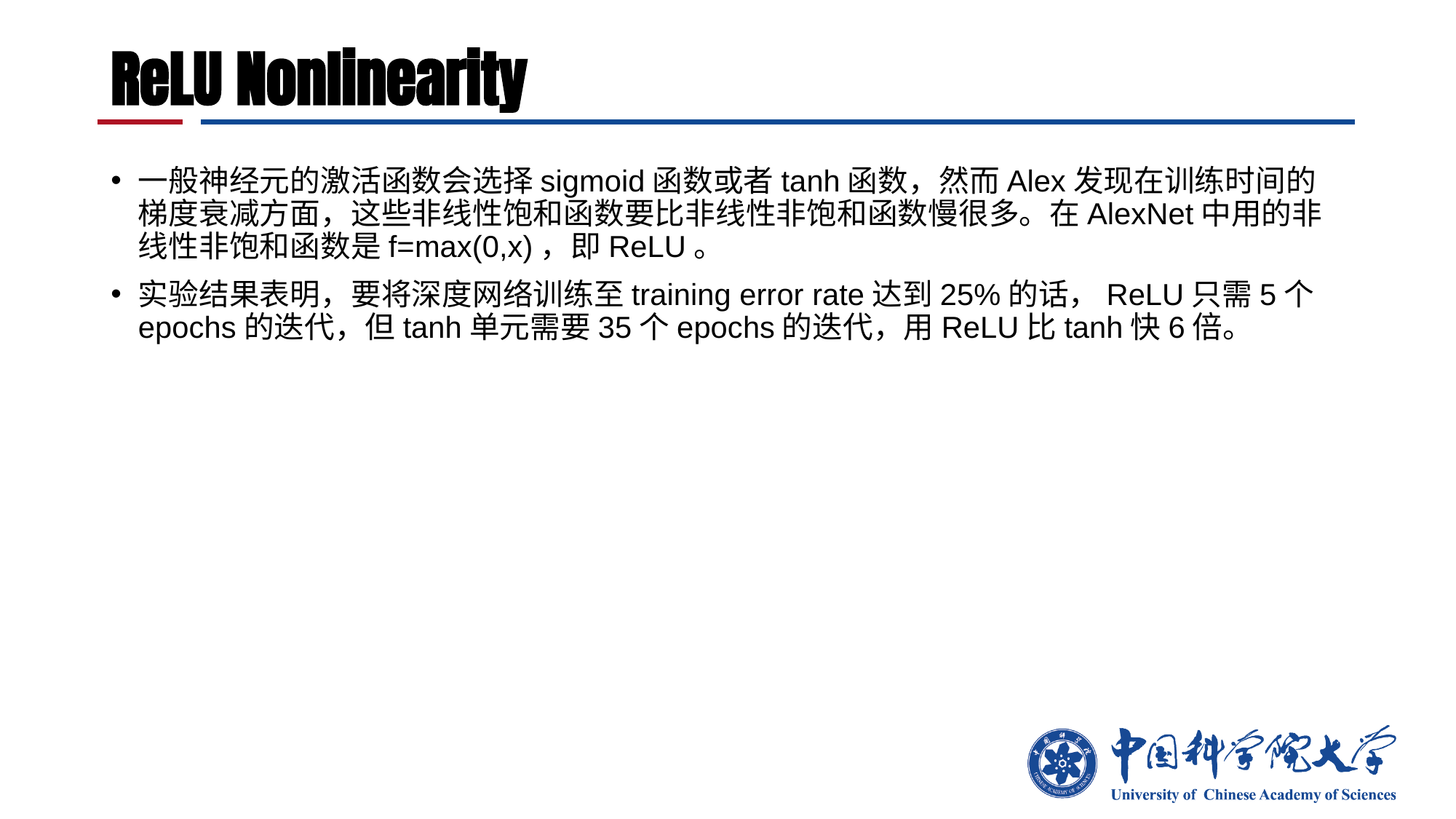

# ReLU Nonlinearity
一般神经元的激活函数会选择sigmoid函数或者tanh函数，然而Alex发现在训练时间的梯度衰减方面，这些非线性饱和函数要比非线性非饱和函数慢很多。在AlexNet中用的非线性非饱和函数是f=max(0,x)，即ReLU。
实验结果表明，要将深度网络训练至training error rate达到25%的话，ReLU只需5个epochs的迭代，但tanh单元需要35个epochs的迭代，用ReLU比tanh快6倍。